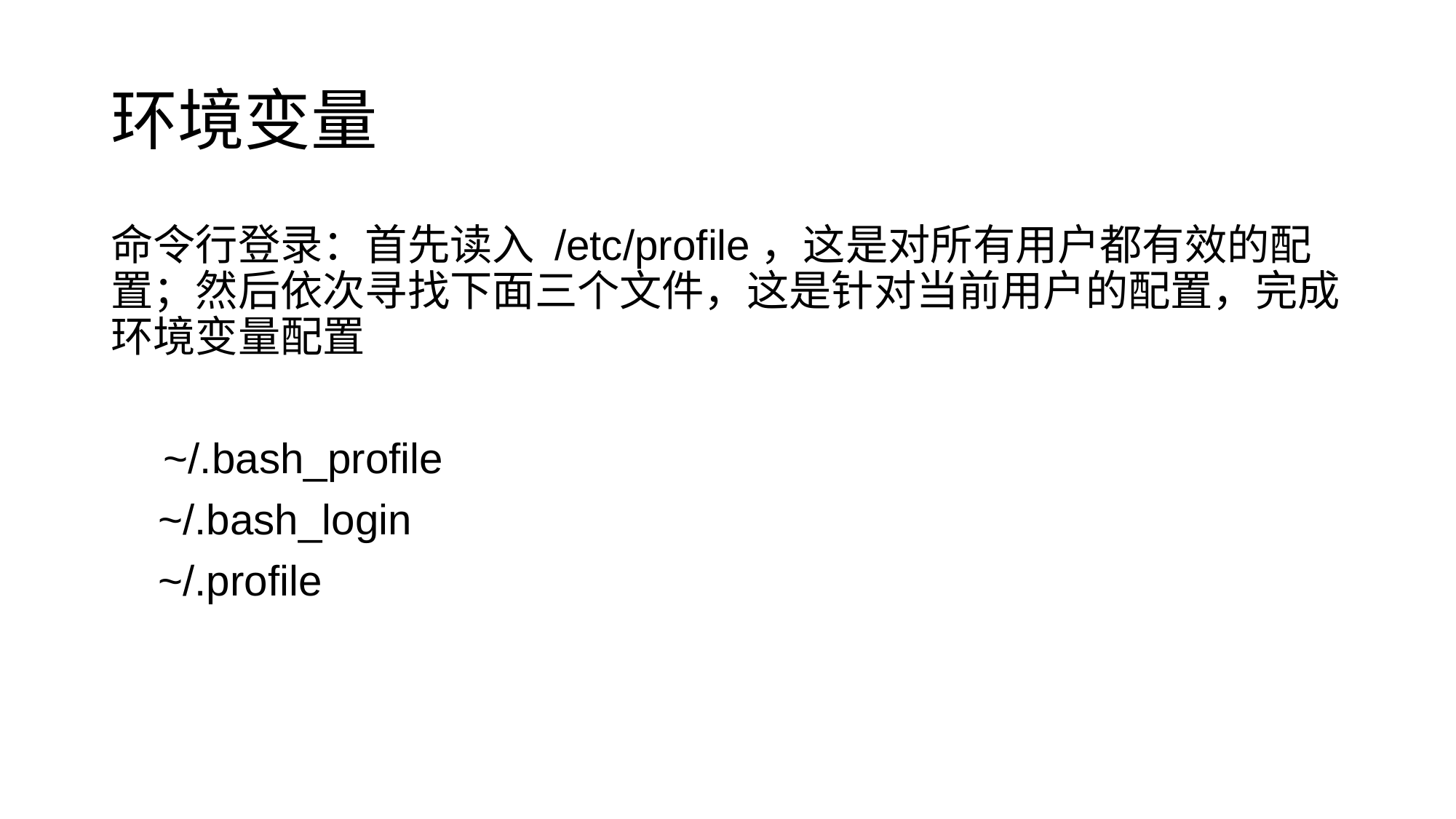

# 环境变量
命令行登录：首先读入 /etc/profile，这是对所有用户都有效的配置；然后依次寻找下面三个文件，这是针对当前用户的配置，完成环境变量配置

　~/.bash_profile
    ~/.bash_login
    ~/.profile